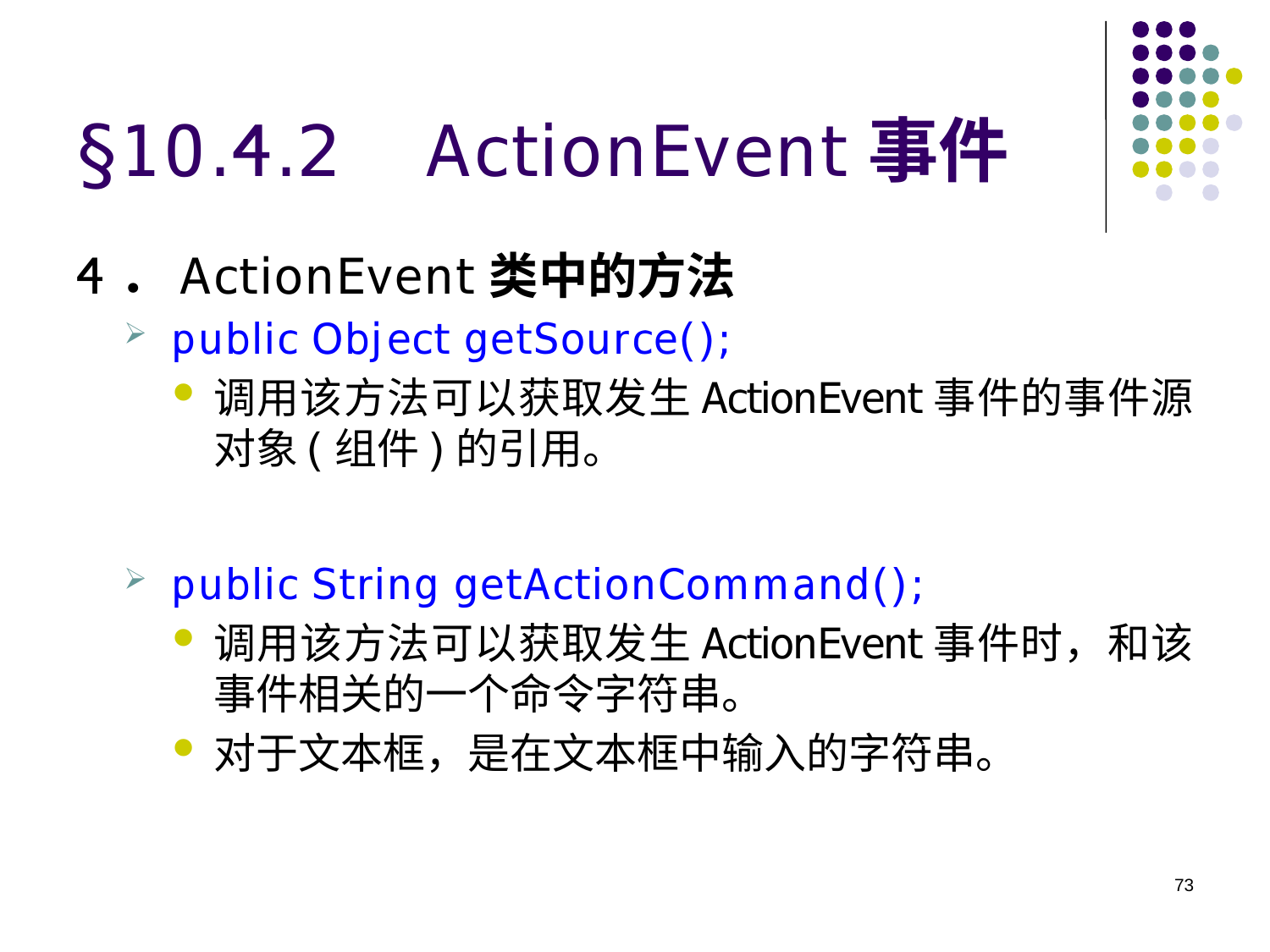

# §10.4.2    ActionEvent事件
4．ActionEvent类中的方法
public Object getSource();
调用该方法可以获取发生ActionEvent事件的事件源对象(组件)的引用。

public String getActionCommand();
调用该方法可以获取发生ActionEvent事件时，和该事件相关的一个命令字符串。
对于文本框，是在文本框中输入的字符串。
73